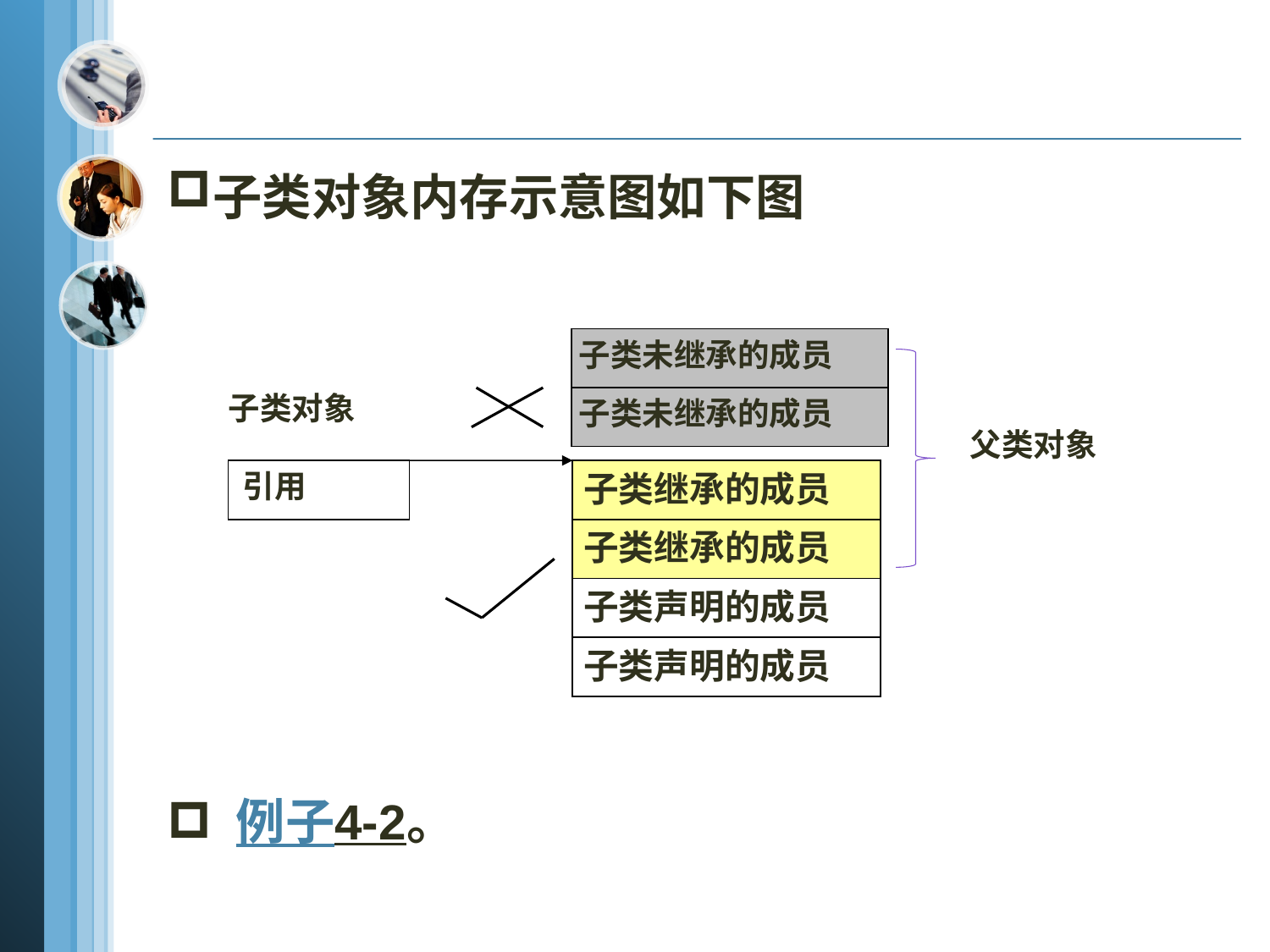

子类对象内存示意图如下图
 子类未继承的成员

 子类未继承的成员
子类对象
   引用

  子类继承的成员
  子类继承的成员

  子类声明的成员
  子类声明的成员

父类对象
 例子4-2。